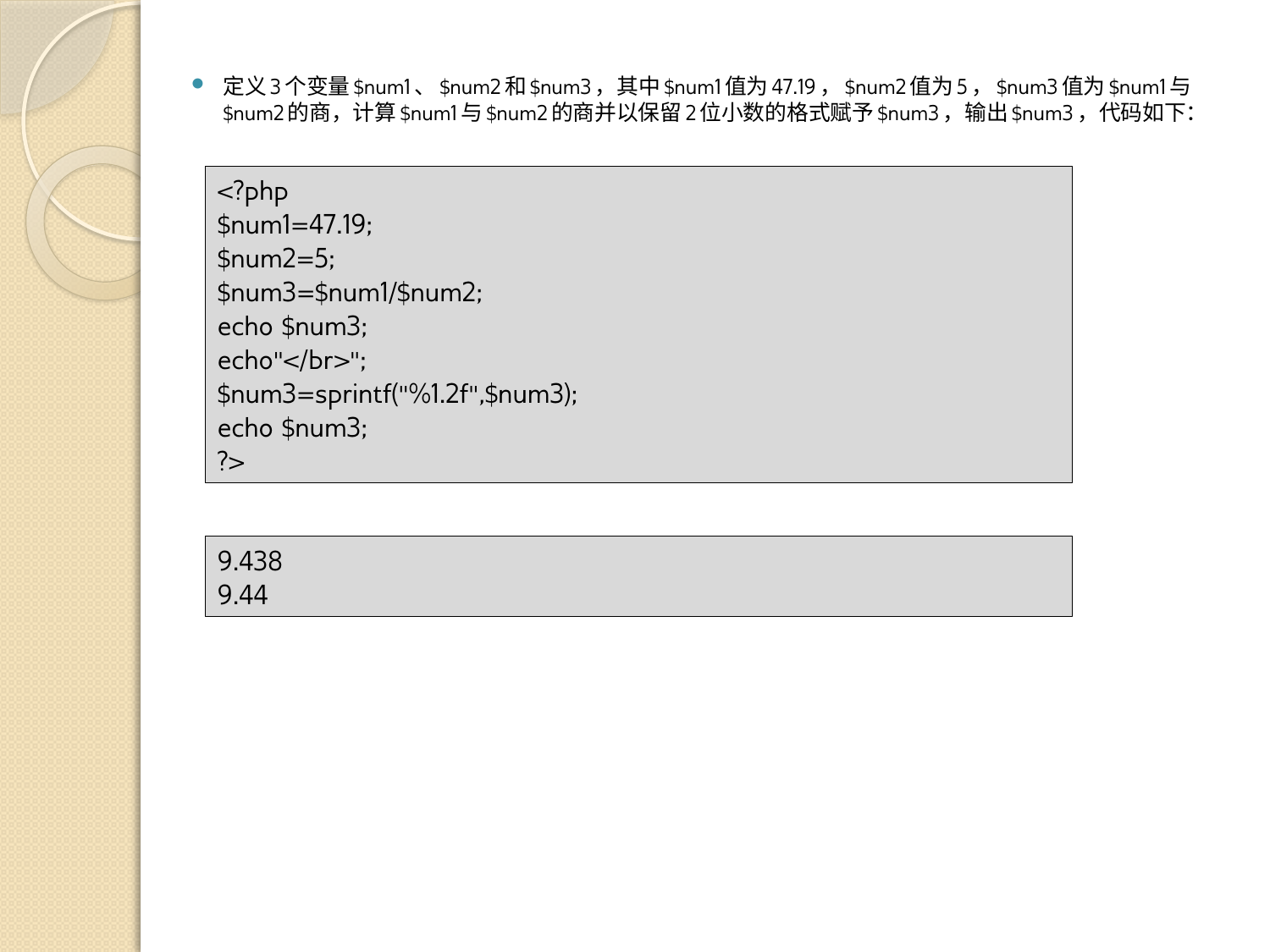

定义3个变量$num1、$num2和$num3，其中$num1值为47.19，$num2值为5，$num3值为$num1与$num2的商，计算$num1与$num2的商并以保留2位小数的格式赋予$num3，输出$num3，代码如下：
<?php
$num1=47.19;
$num2=5;
$num3=$num1/$num2;
echo $num3;
echo"</br>";
$num3=sprintf("%1.2f",$num3);
echo $num3;
?>
9.438
9.44